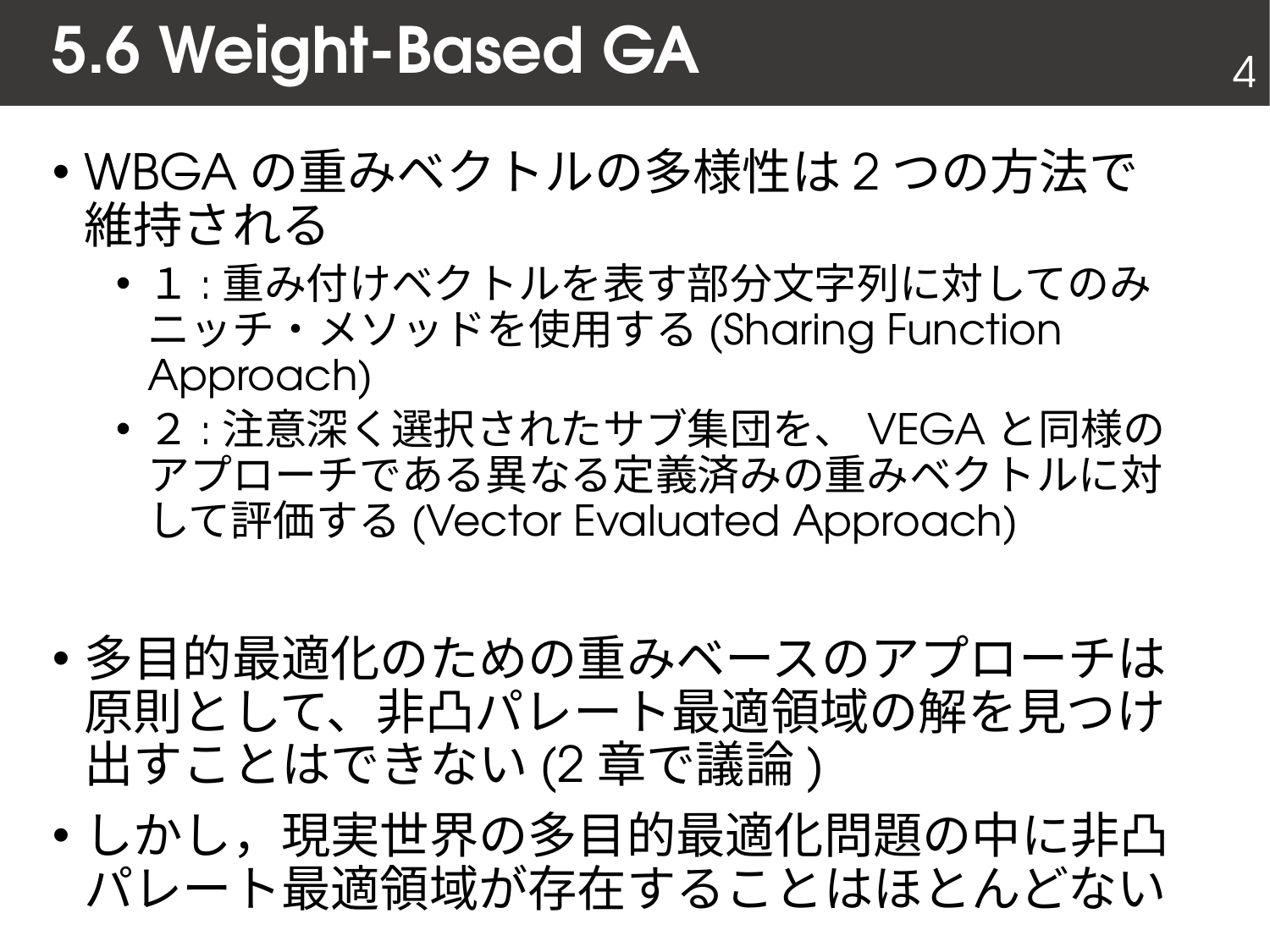

# 5.6 Weight-Based GA
4
WBGAの重みベクトルの多様性は2つの方法で維持される
１:重み付けベクトルを表す部分文字列に対してのみニッチ・メソッドを使用する(Sharing Function Approach)
２:注意深く選択されたサブ集団を、VEGAと同様のアプローチである異なる定義済みの重みベクトルに対して評価する(Vector Evaluated Approach)

多目的最適化のための重みベースのアプローチは原則として、非凸パレート最適領域の解を見つけ出すことはできない(2章で議論)
しかし，現実世界の多目的最適化問題の中に非凸パレート最適領域が存在することはほとんどない